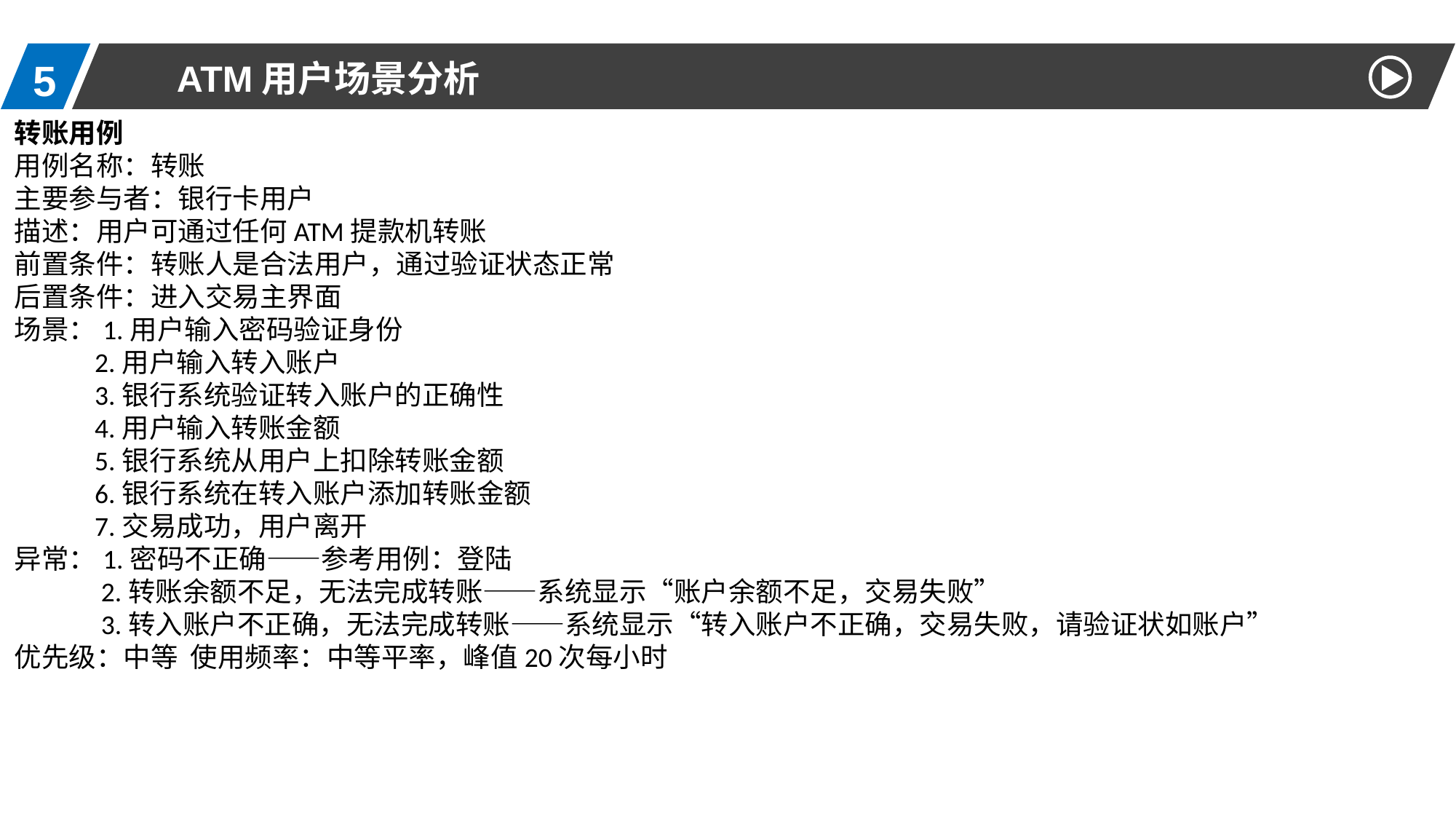

5
ATM用户场景分析

转账用例
用例名称：转账
主要参与者：银行卡用户
描述：用户可通过任何ATM提款机转账
前置条件：转账人是合法用户，通过验证状态正常
后置条件：进入交易主界面
场景：1.用户输入密码验证身份
             2.用户输入转入账户
             3.银行系统验证转入账户的正确性
             4.用户输入转账金额
             5.银行系统从用户上扣除转账金额
             6.银行系统在转入账户添加转账金额
             7.交易成功，用户离开
异常：1.密码不正确——参考用例：登陆
              2.转账余额不足，无法完成转账——系统显示“账户余额不足，交易失败”
              3.转入账户不正确，无法完成转账——系统显示“转入账户不正确，交易失败，请验证状如账户”
优先级：中等  使用频率：中等平率，峰值20次每小时